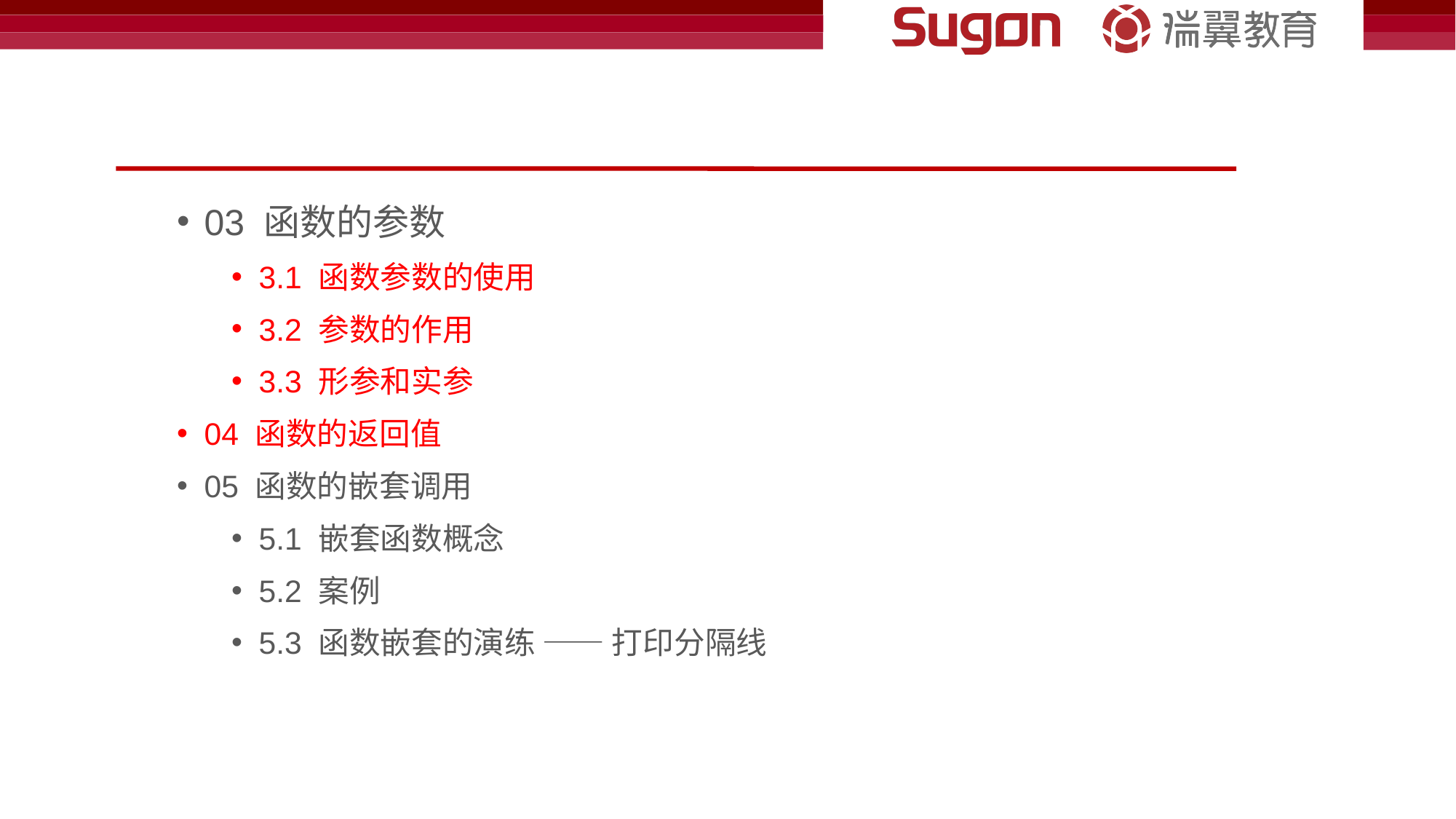

#
03 函数的参数
3.1 函数参数的使用
3.2 参数的作用
3.3 形参和实参
04 函数的返回值
05 函数的嵌套调用
5.1 嵌套函数概念
5.2 案例
5.3 函数嵌套的演练 —— 打印分隔线